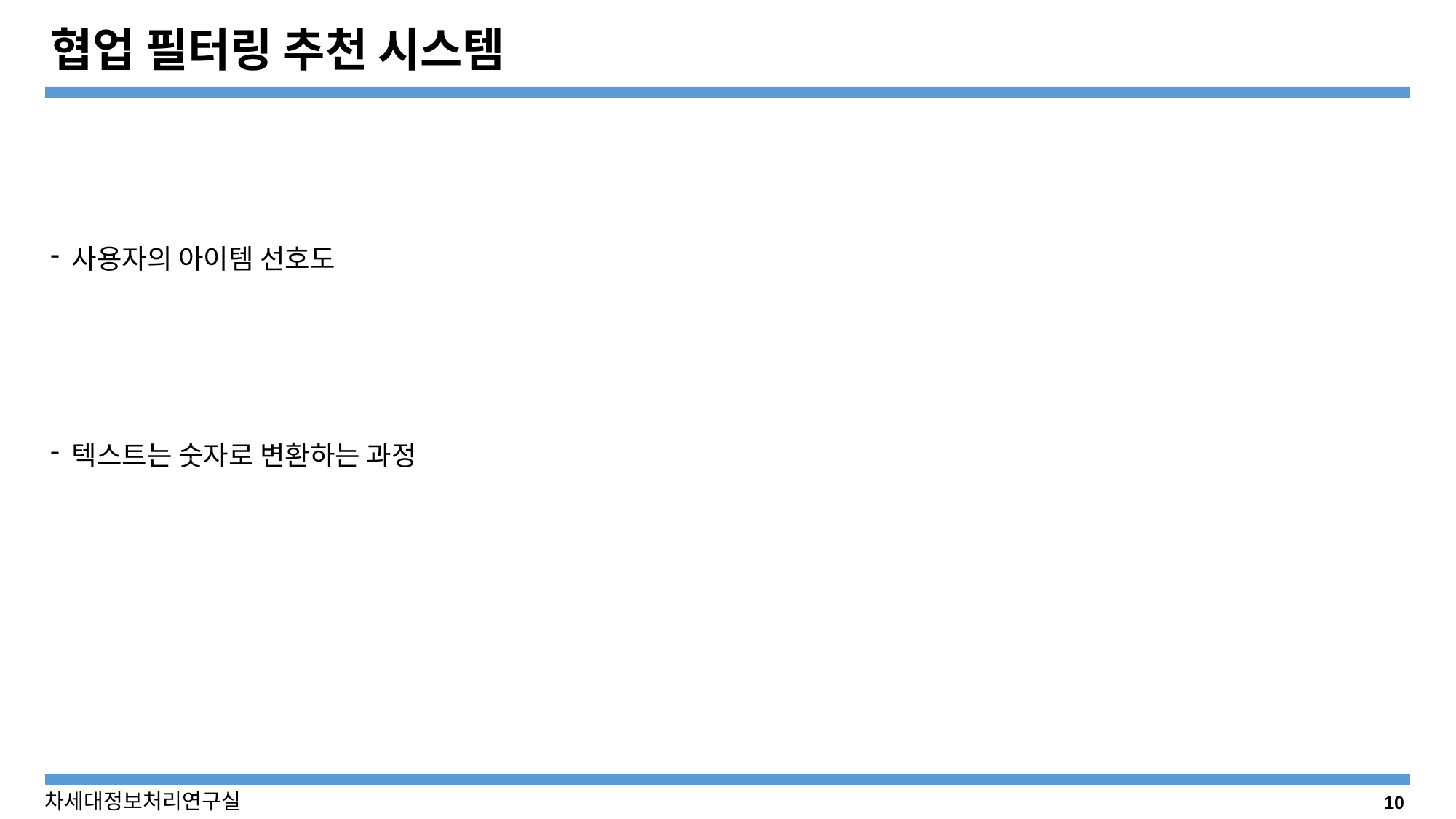

# 협업 필터링 추천 시스템
사용자의 아이템 선호도

텍스트는 숫자로 변환하는 과정
10